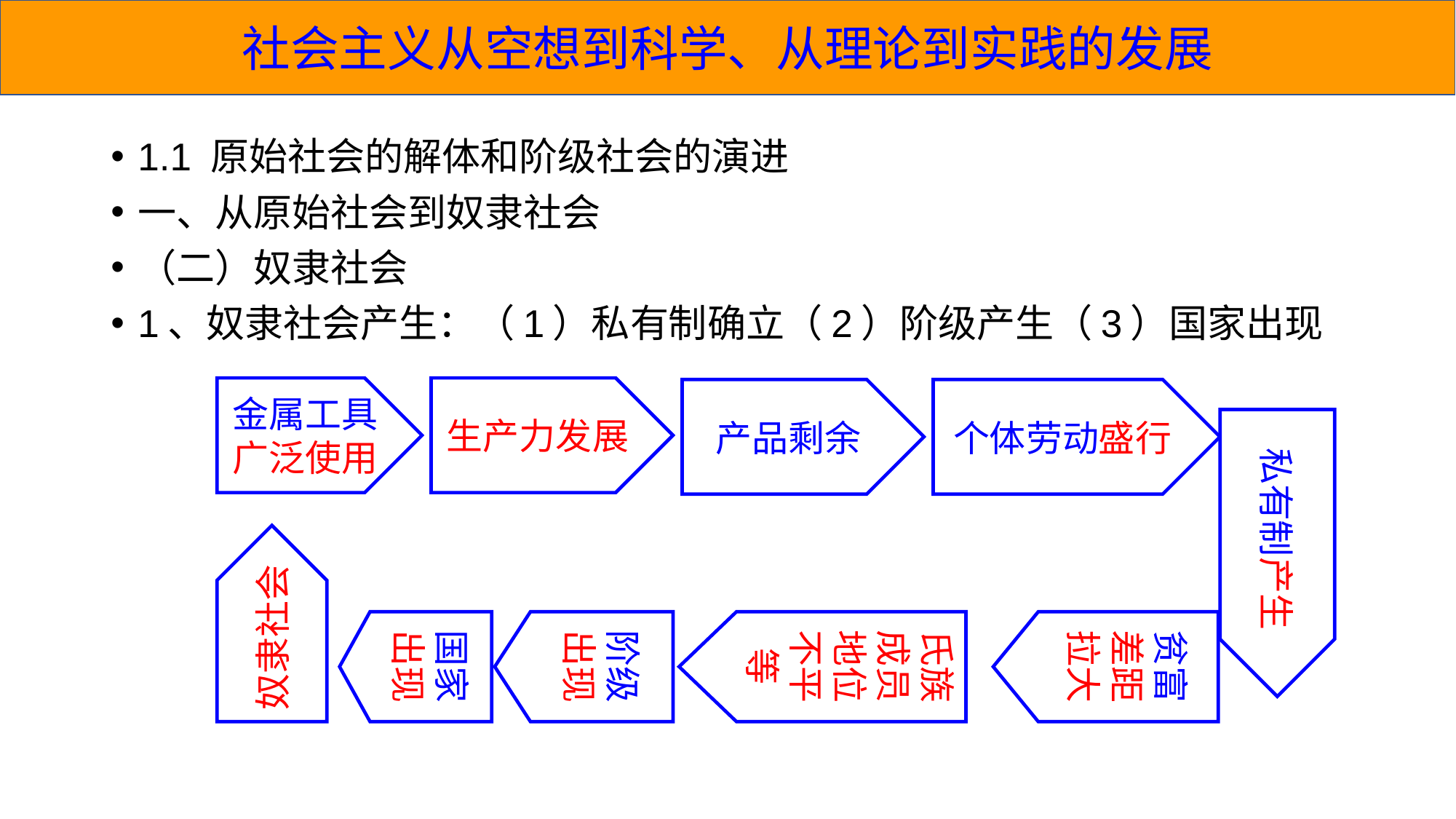

社会主义从空想到科学、从理论到实践的发展
1.1 原始社会的解体和阶级社会的演进
一、从原始社会到奴隶社会
（二）奴隶社会
1、奴隶社会产生：（1）私有制确立（2）阶级产生（3）国家出现
金属工具广泛使用
生产力发展
产品剩余
个体劳动盛行
私有制产生
氏族成员地位不平等
贫富差距拉大
奴隶社会
阶级出现
国家出现